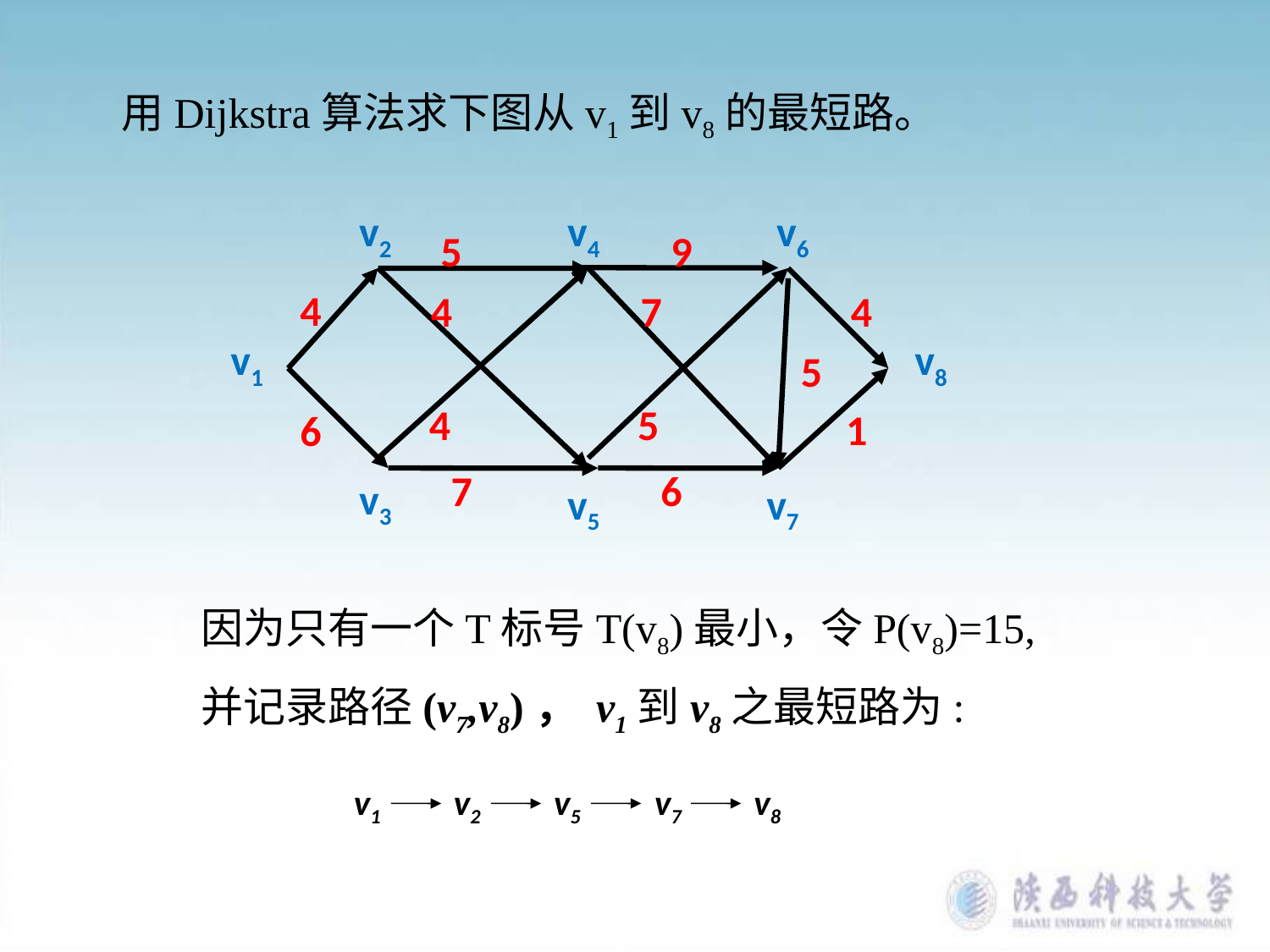

用Dijkstra算法求下图从v1到v8的最短路。
v2
v4
v6
5
9

4
4
7

4
v1
v8
5

4
5
1
6
7
6
v3

v5
v7

因为只有一个T标号T(v8)最小，令P(v8)=15,
并记录路径(v7,v8)， v1到v8之最短路为:
v1
v2
v5
v8

v7